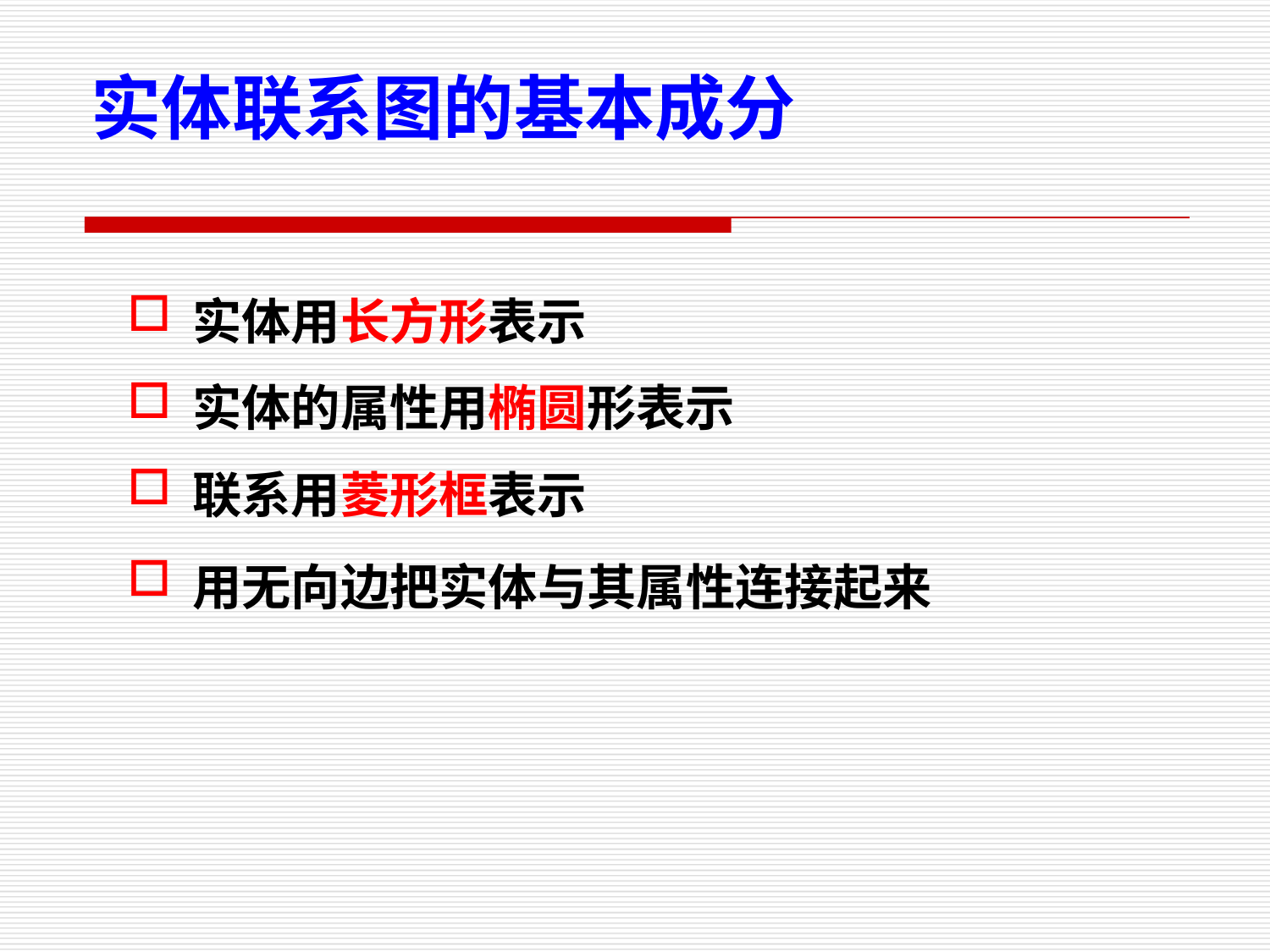

实体联系图的基本成分
实体用长方形表示
实体的属性用椭圆形表示
联系用菱形框表示
用无向边把实体与其属性连接起来